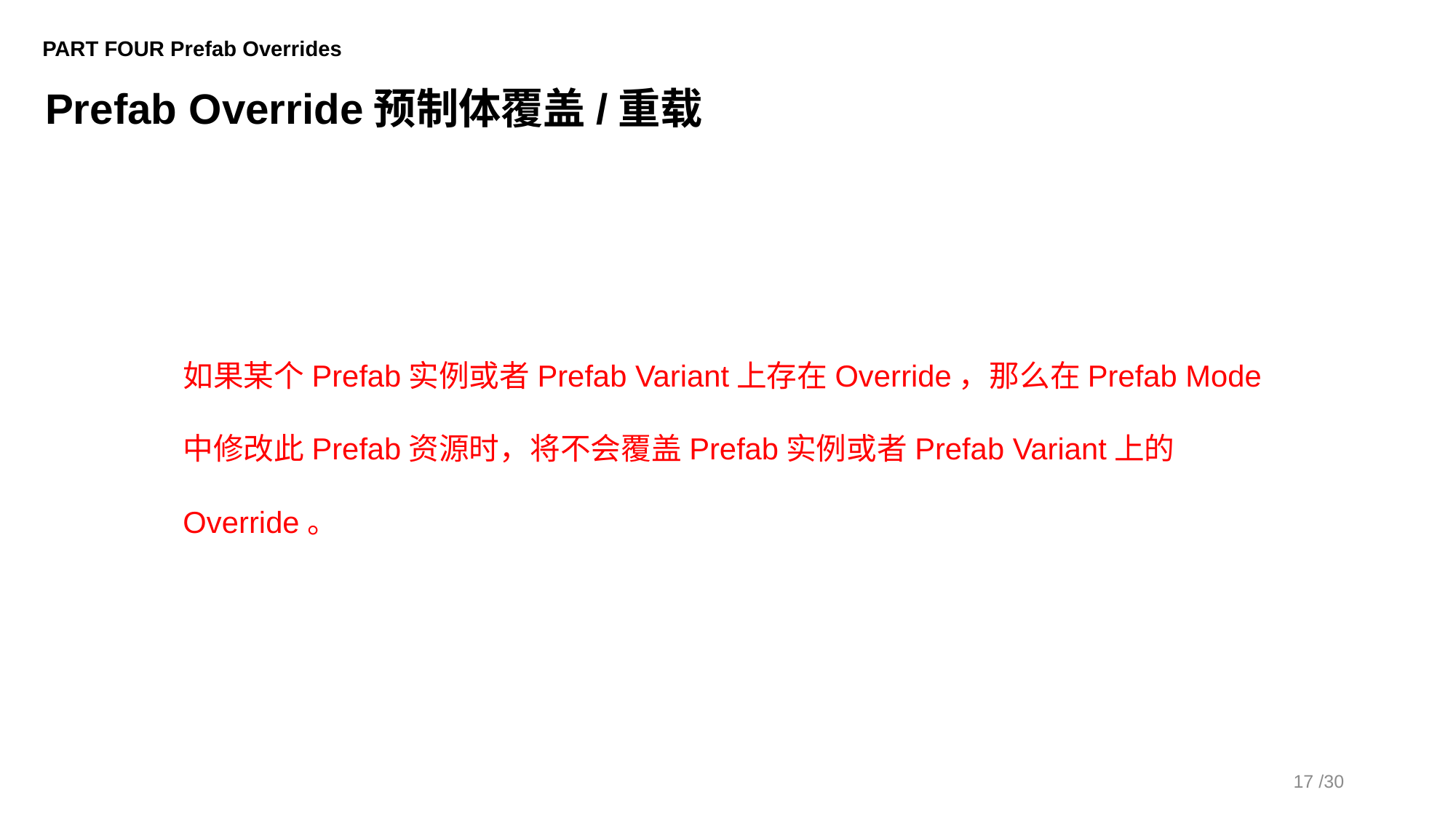

PART FOUR Prefab Overrides
Prefab Override预制体覆盖/重载
如果某个Prefab实例或者Prefab Variant上存在Override，那么在Prefab Mode中修改此Prefab资源时，将不会覆盖Prefab实例或者Prefab Variant上的Override。

17 /30